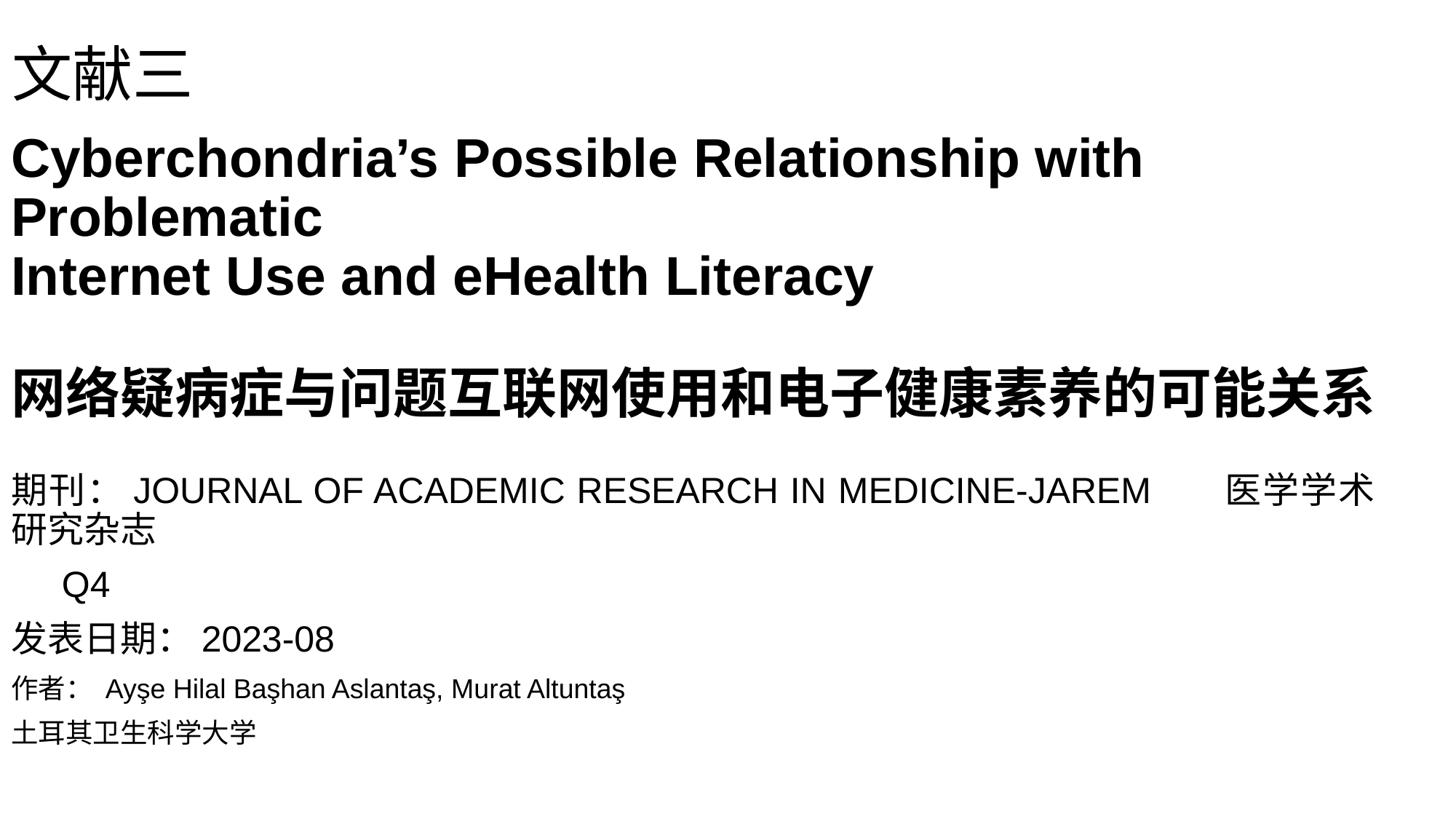

# Cyberchondria’s Possible Relationship with Problematic Internet Use and eHealth Literacy 网络疑病症与问题互联网使用和电子健康素养的可能关系
文献三
期刊：JOURNAL OF ACADEMIC RESEARCH IN MEDICINE-JAREM	医学学术研究杂志
     Q4
发表日期：2023-08
作者： Ayşe Hilal Başhan Aslantaş, Murat Altuntaş
土耳其卫生科学大学